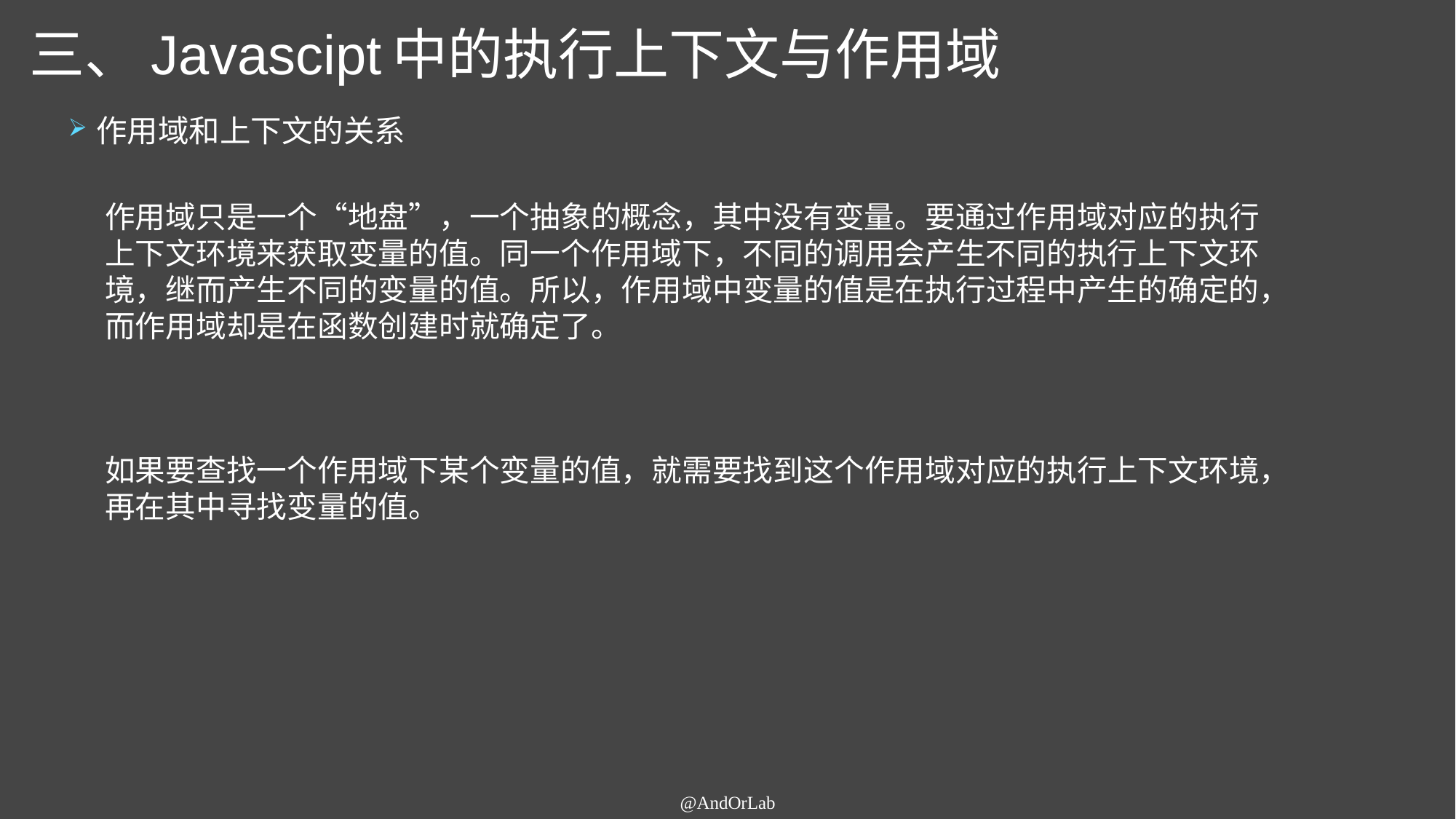

# 三、Javascipt中的执行上下文与作用域
作用域和上下文的关系

作用域只是一个“地盘”，一个抽象的概念，其中没有变量。要通过作用域对应的执行上下文环境来获取变量的值。同一个作用域下，不同的调用会产生不同的执行上下文环境，继而产生不同的变量的值。所以，作用域中变量的值是在执行过程中产生的确定的，而作用域却是在函数创建时就确定了。
如果要查找一个作用域下某个变量的值，就需要找到这个作用域对应的执行上下文环境，再在其中寻找变量的值。
@AndOrLab